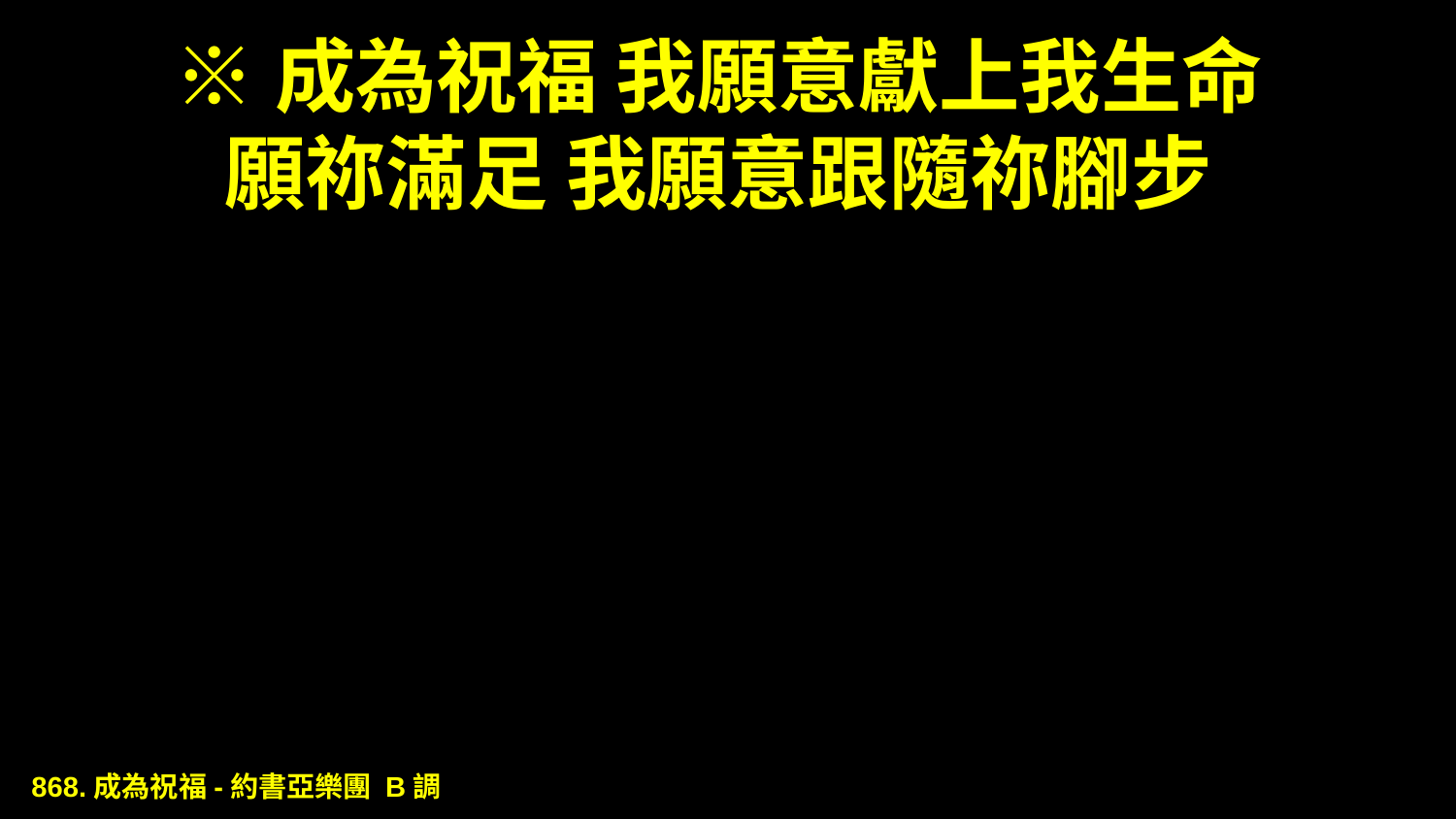

# ※成為祝福 我願意獻上我生命 願祢滿足 我願意跟隨祢腳步
868.成為祝福-約書亞樂團 B調